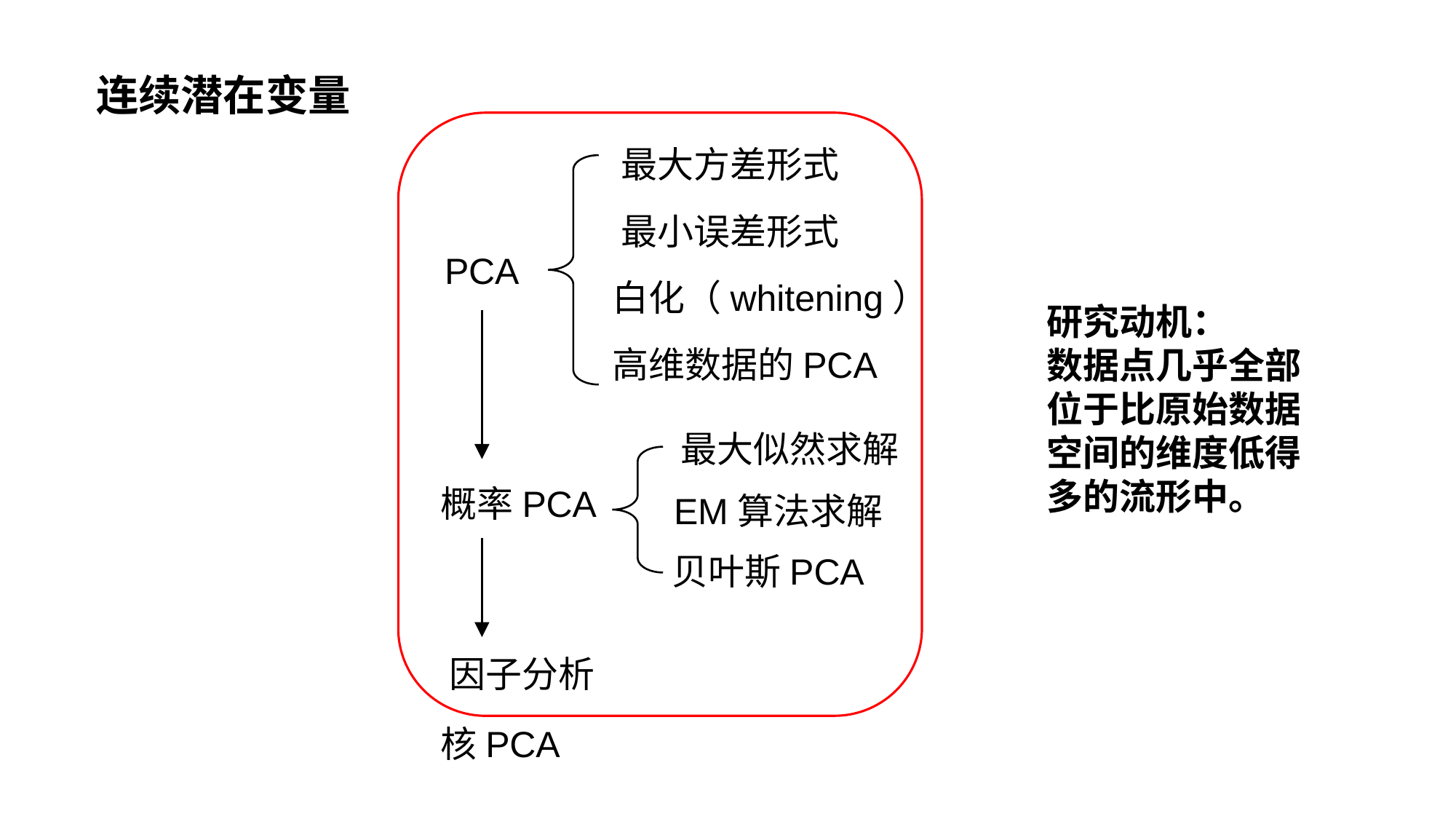

连续潜在变量

最大方差形式

最小误差形式
PCA
白化（whitening）
研究动机：
数据点几乎全部位于比原始数据空间的维度低得多的流形中。
高维数据的PCA
最大似然求解

概率PCA
EM算法求解
贝叶斯PCA
因子分析
核PCA